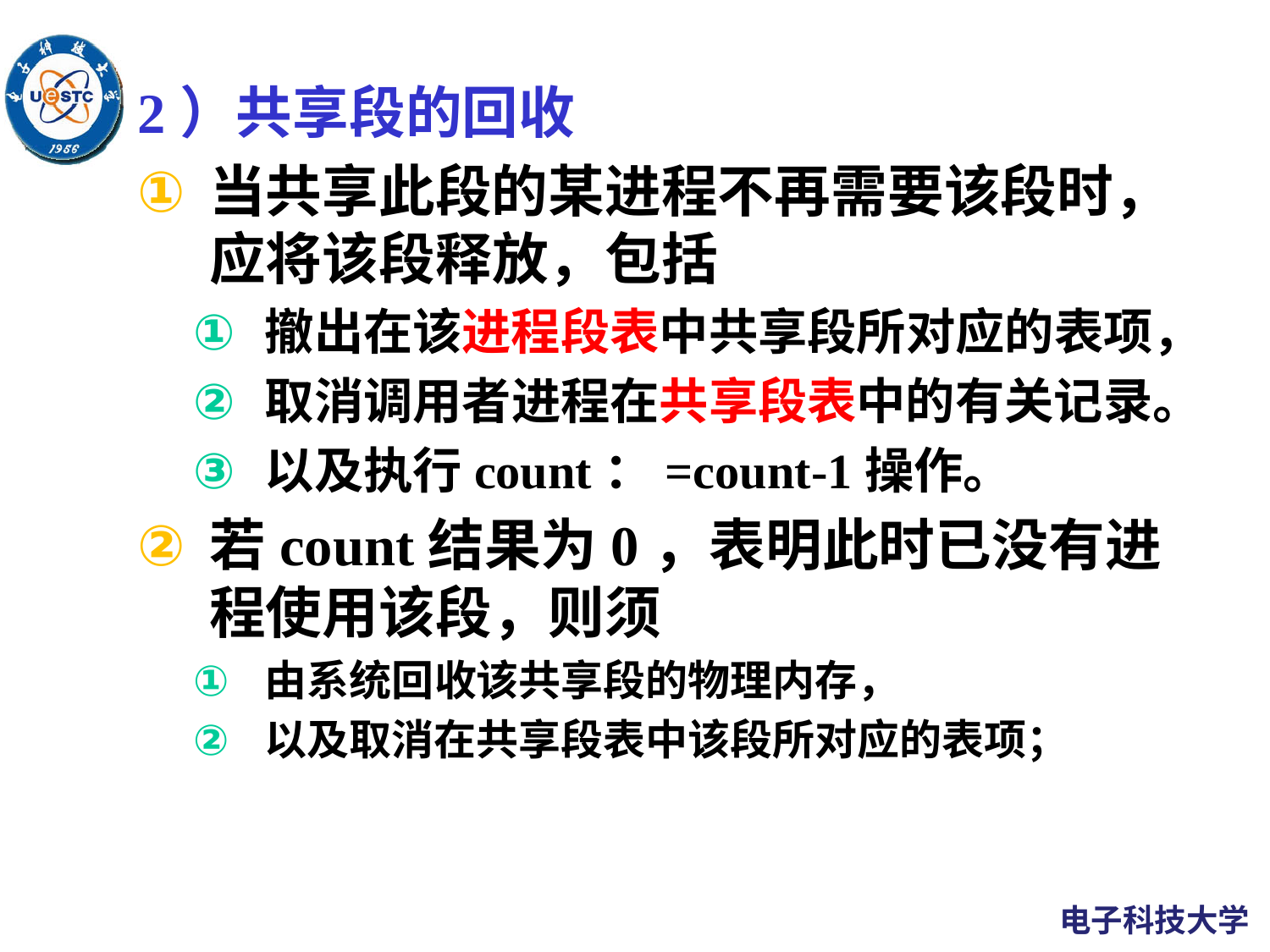

2）共享段的回收
当共享此段的某进程不再需要该段时，应将该段释放，包括
撤出在该进程段表中共享段所对应的表项，
取消调用者进程在共享段表中的有关记录。
以及执行count：=count-1操作。
若count结果为0，表明此时已没有进程使用该段，则须
由系统回收该共享段的物理内存，
以及取消在共享段表中该段所对应的表项；